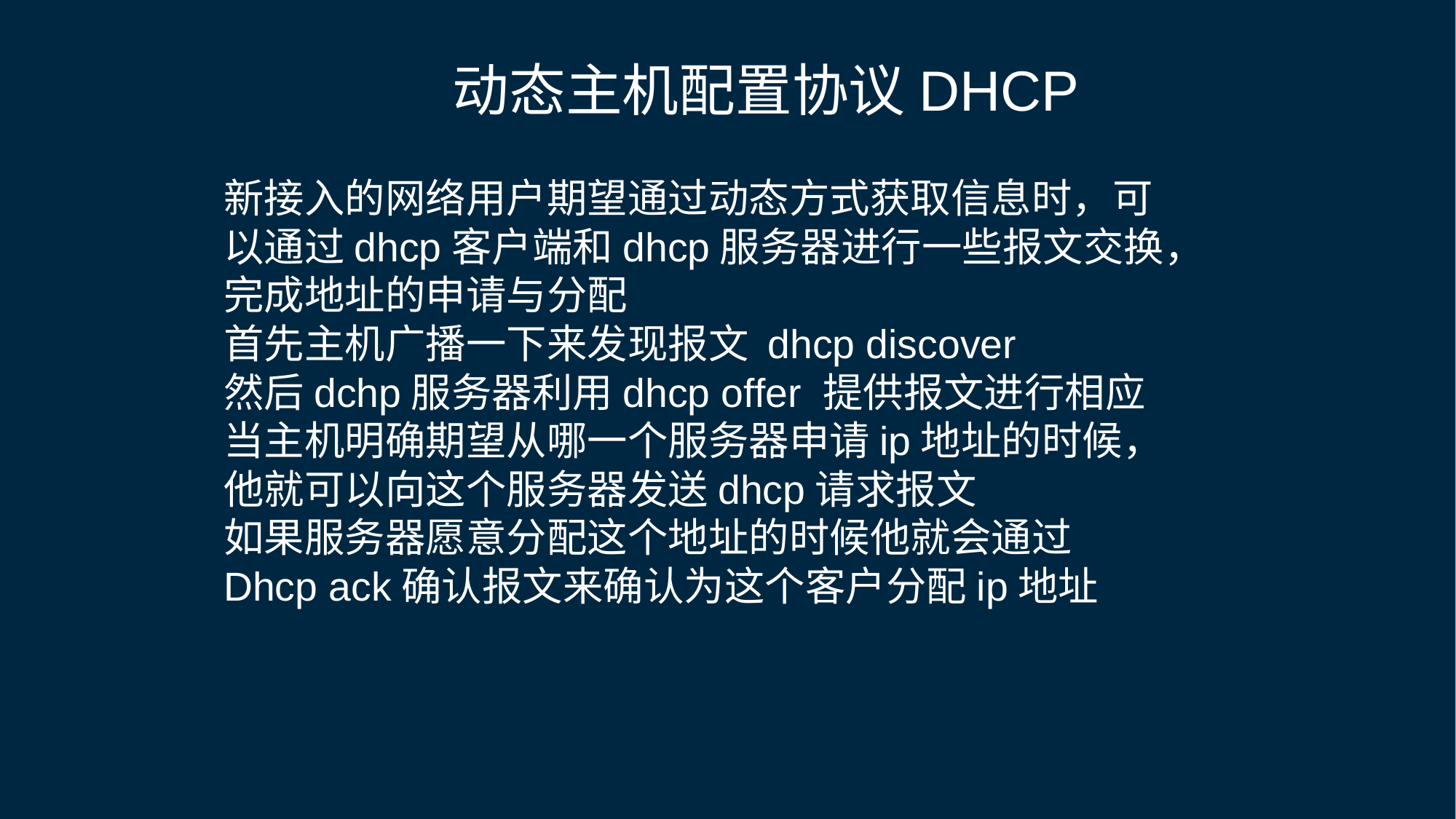

动态主机配置协议DHCP
新接入的网络用户期望通过动态方式获取信息时，可以通过dhcp客户端和dhcp服务器进行一些报文交换，完成地址的申请与分配
首先主机广播一下来发现报文 dhcp discover
然后dchp服务器利用dhcp offer 提供报文进行相应
当主机明确期望从哪一个服务器申请ip地址的时候，他就可以向这个服务器发送dhcp请求报文
如果服务器愿意分配这个地址的时候他就会通过
Dhcp ack确认报文来确认为这个客户分配ip地址